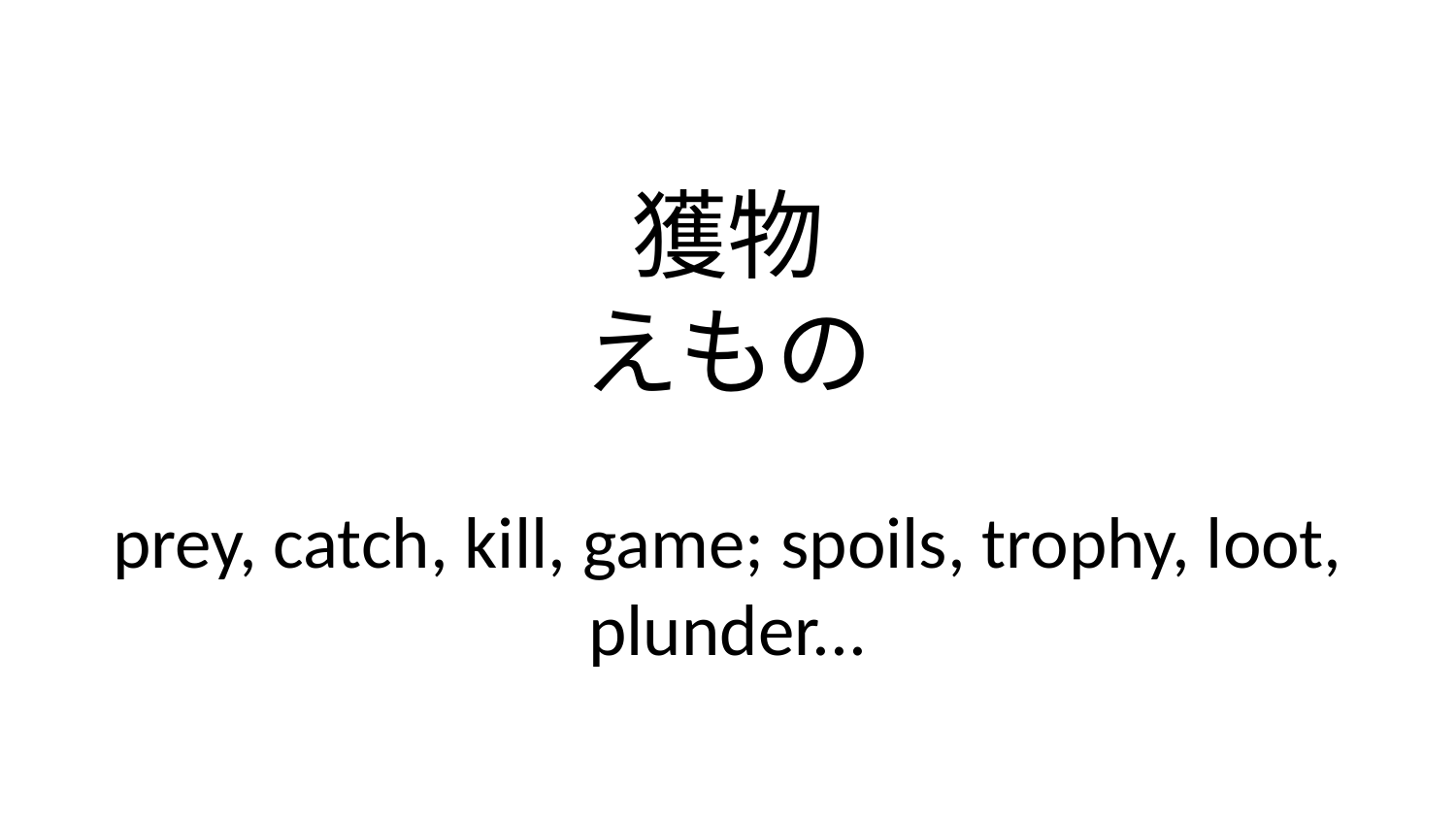

獲物
えもの
prey, catch, kill, game; spoils, trophy, loot, plunder...